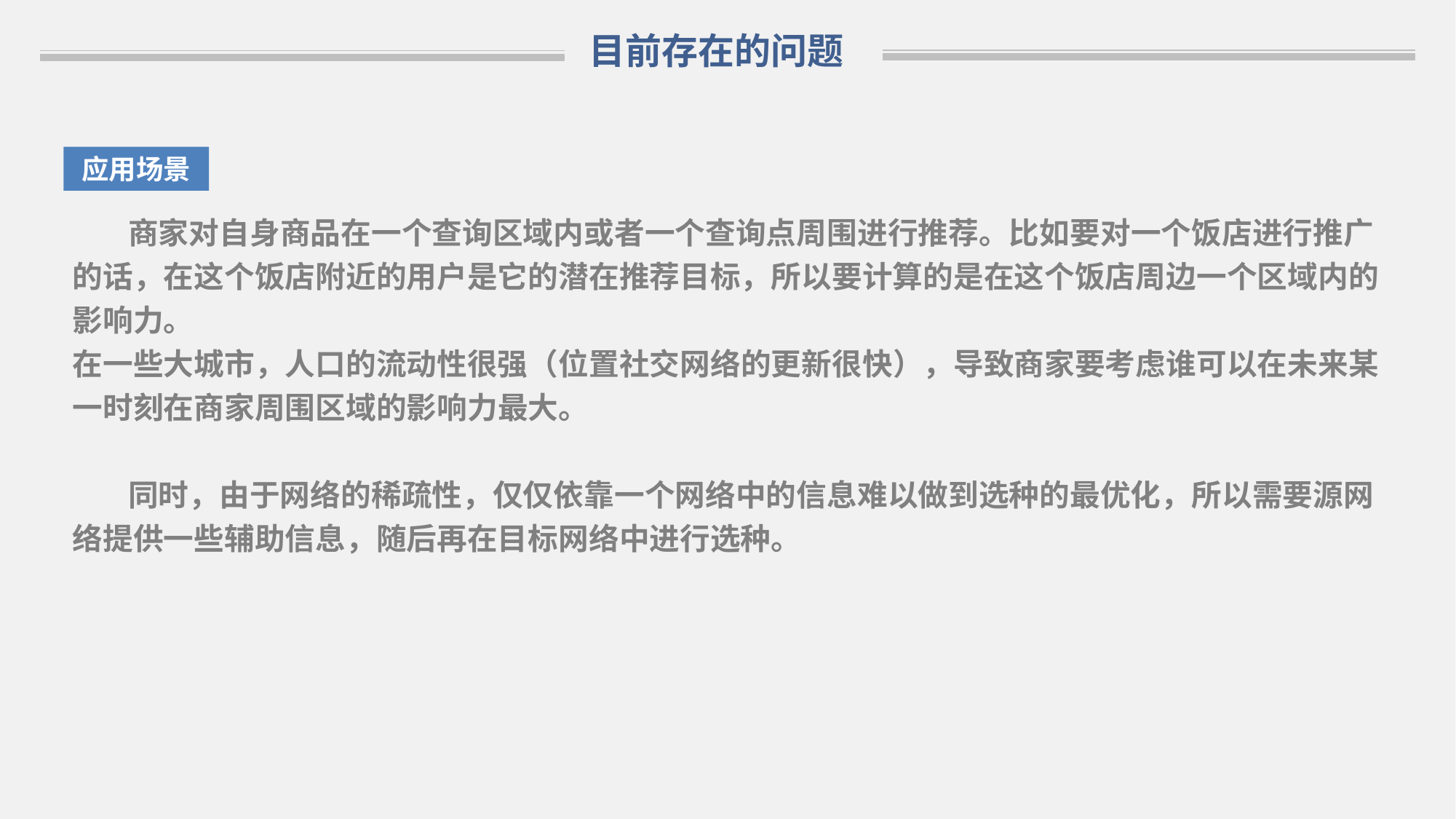

目前存在的问题
应用场景
       商家对自身商品在一个查询区域内或者一个查询点周围进行推荐。比如要对一个饭店进行推广的话，在这个饭店附近的用户是它的潜在推荐目标，所以要计算的是在这个饭店周边一个区域内的影响力。
在一些大城市，人口的流动性很强（位置社交网络的更新很快），导致商家要考虑谁可以在未来某一时刻在商家周围区域的影响力最大。

       同时，由于网络的稀疏性，仅仅依靠一个网络中的信息难以做到选种的最优化，所以需要源网络提供一些辅助信息，随后再在目标网络中进行选种。